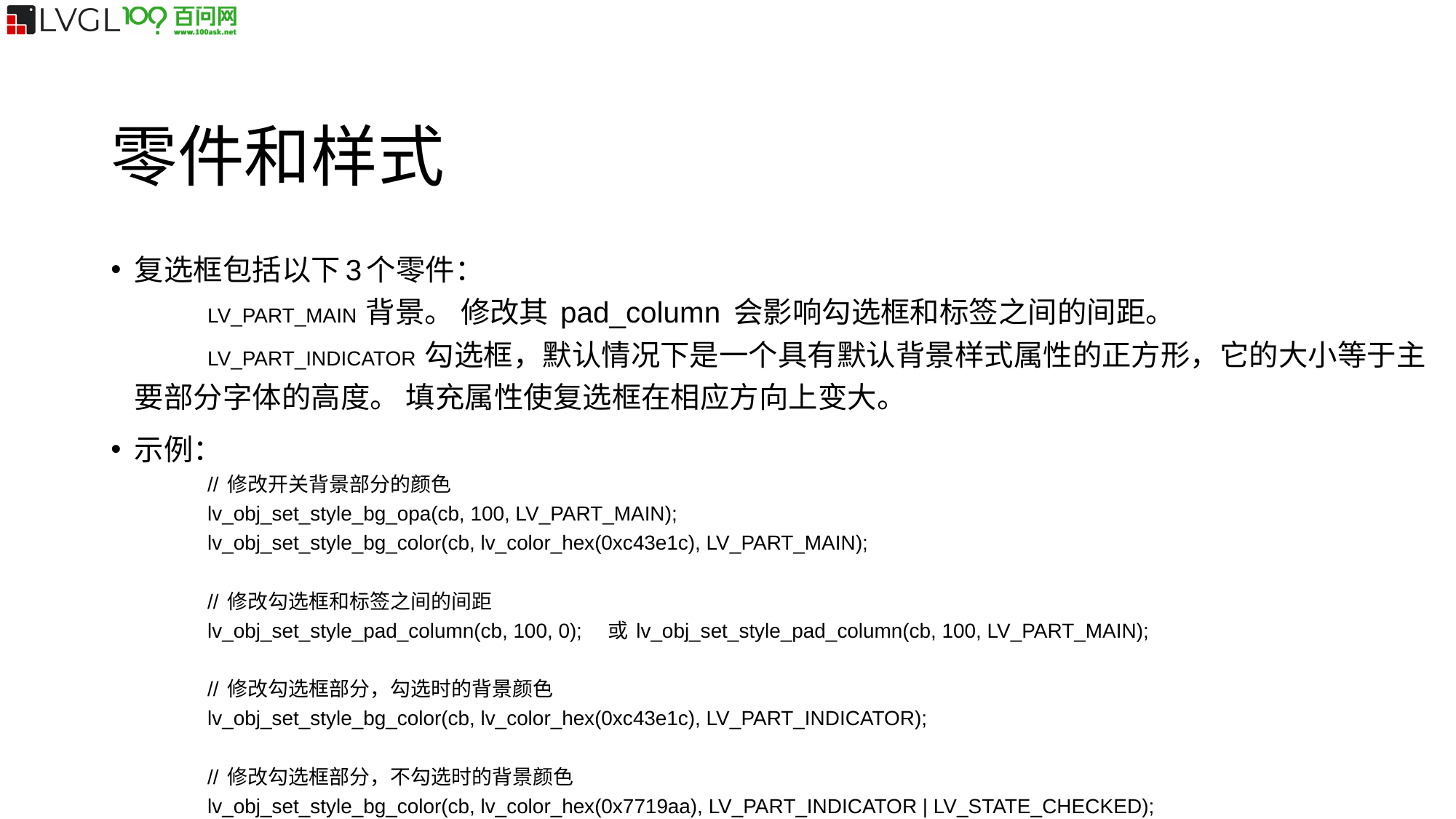

零件和样式
复选框包括以下3个零件：
	LV_PART_MAIN 背景。 修改其 pad_column 会影响勾选框和标签之间的间距。
	LV_PART_INDICATOR 勾选框，默认情况下是一个具有默认背景样式属性的正方形，它的大小等于主要部分字体的高度。 填充属性使复选框在相应方向上变大。
示例：
	// 修改开关背景部分的颜色
	lv_obj_set_style_bg_opa(cb, 100, LV_PART_MAIN);
	lv_obj_set_style_bg_color(cb, lv_color_hex(0xc43e1c), LV_PART_MAIN);
	// 修改勾选框和标签之间的间距
	lv_obj_set_style_pad_column(cb, 100, 0);    或 lv_obj_set_style_pad_column(cb, 100, LV_PART_MAIN);
	// 修改勾选框部分，勾选时的背景颜色
	lv_obj_set_style_bg_color(cb, lv_color_hex(0xc43e1c), LV_PART_INDICATOR);
	// 修改勾选框部分，不勾选时的背景颜色
	lv_obj_set_style_bg_color(cb, lv_color_hex(0x7719aa), LV_PART_INDICATOR | LV_STATE_CHECKED);